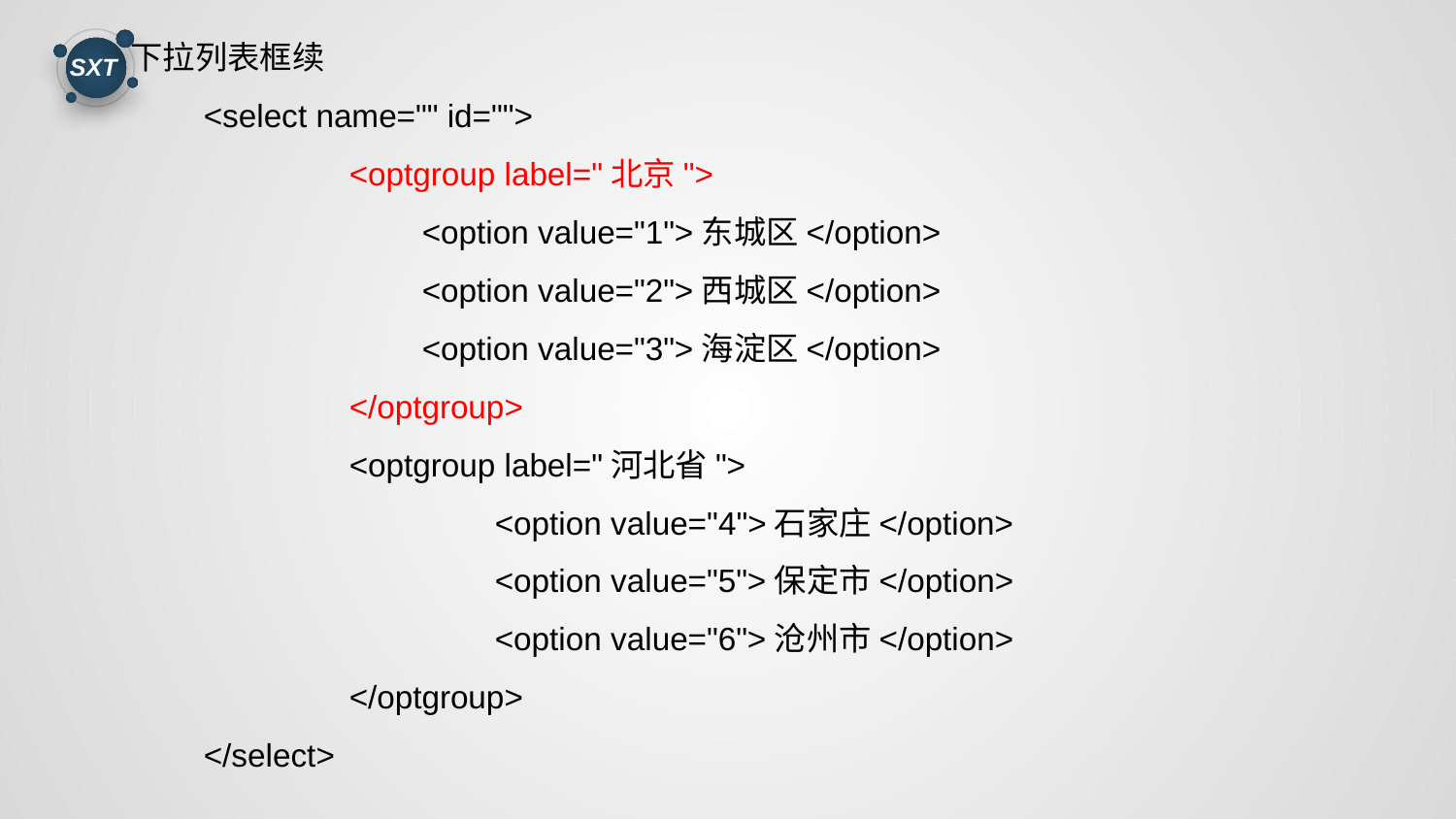

下拉列表框续
<select name="" id="">
	<optgroup label="北京">
	<option value="1">东城区</option>
	<option value="2">西城区</option>
	<option value="3">海淀区</option>
	</optgroup>
	<optgroup label="河北省">
		<option value="4">石家庄</option>
		<option value="5">保定市</option>
		<option value="6">沧州市</option>
	</optgroup>
</select>